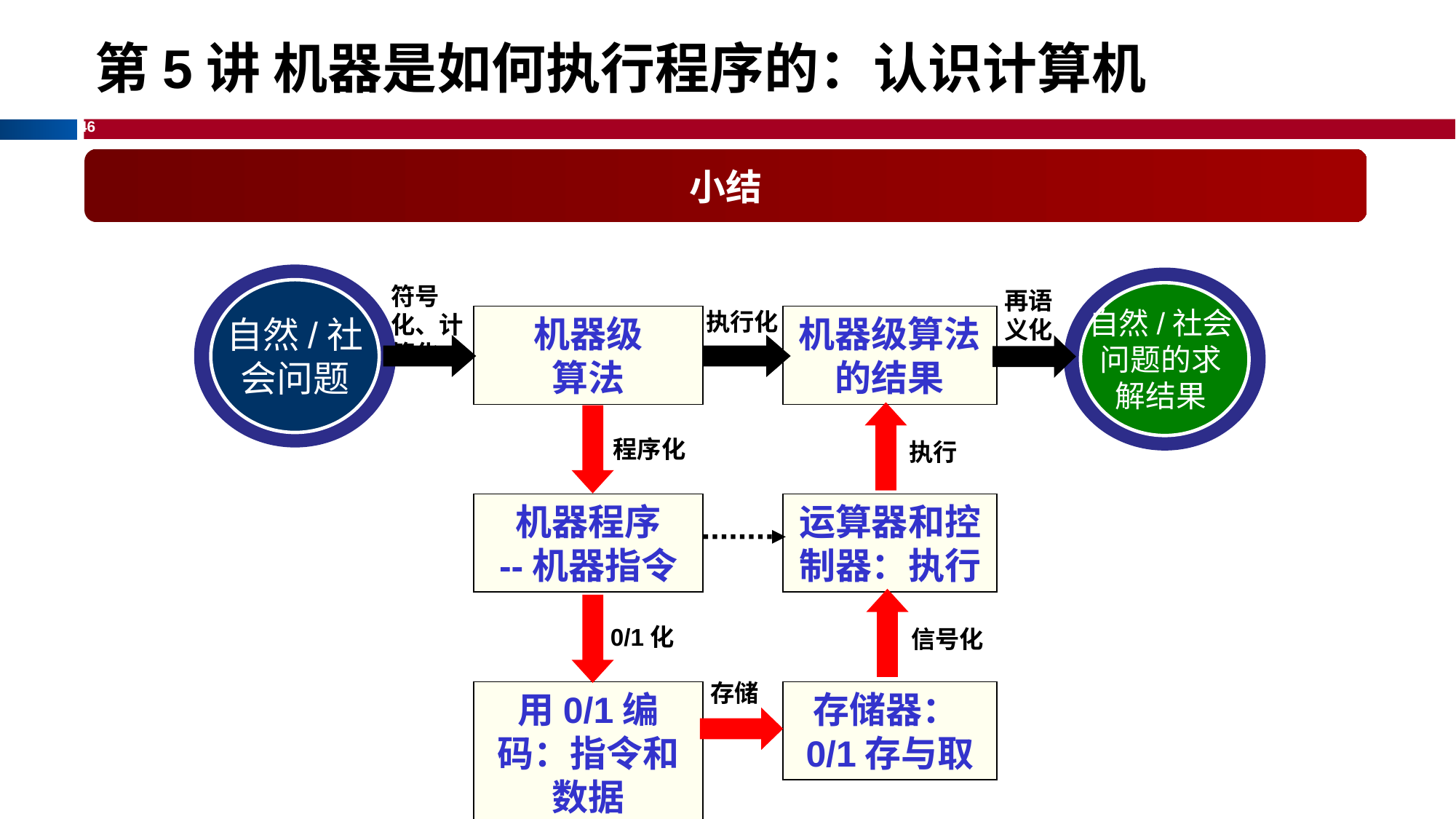

第5讲 机器是如何执行程序的：认识计算机
小结

自然/社会问题

自然/社会问题的求解结果
符号化、计算化
再语义化
执行化
机器级
算法
机器级算法的结果

程序化

执行
机器程序
--机器指令
运算器和控制器：执行

0/1化
信号化

存储
用0/1编码：指令和数据
存储器：0/1存与取